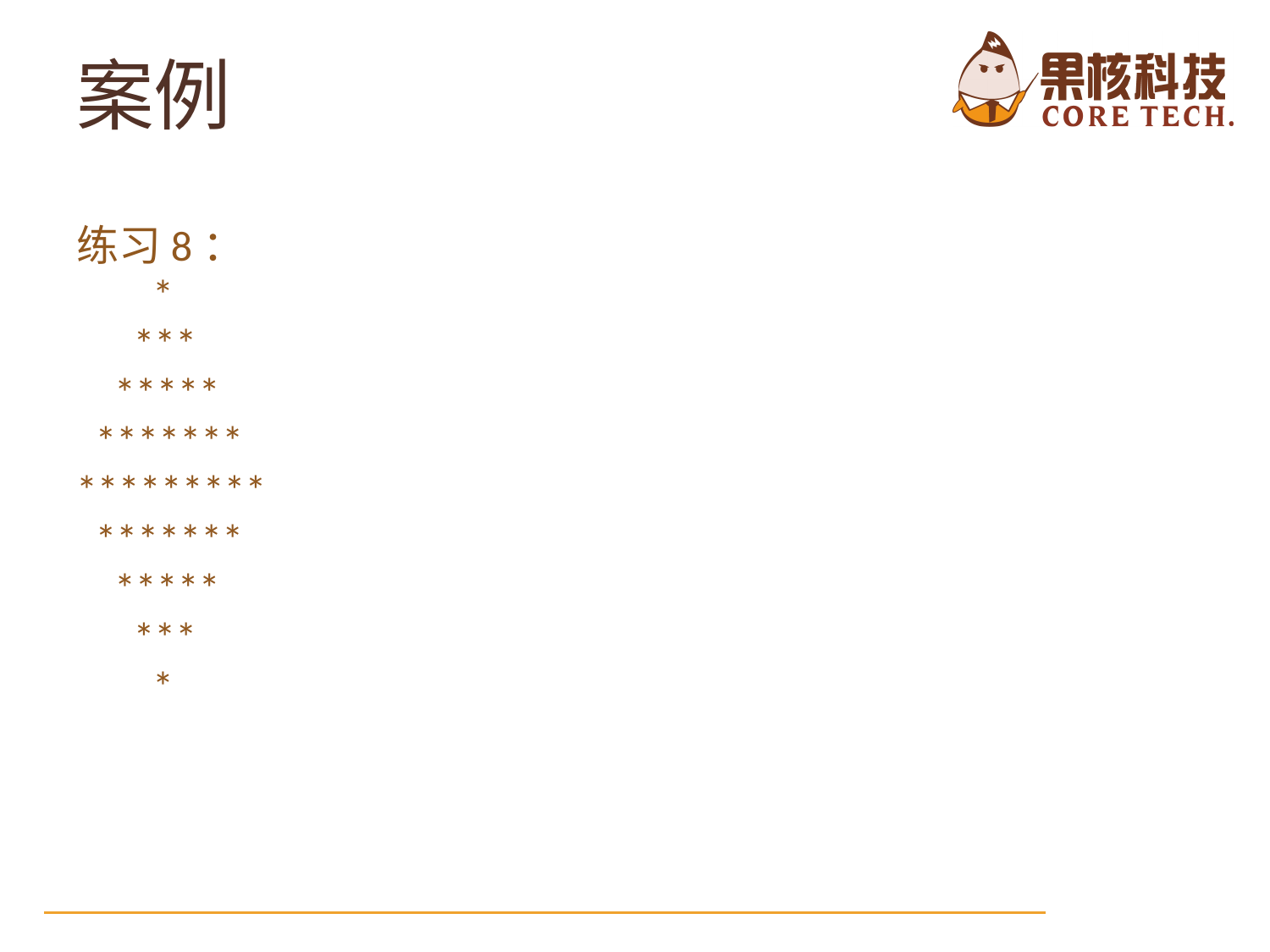

案例
练习8：
        *
      ***
    *****
  *******
*********
  *******
    *****
      ***
        *